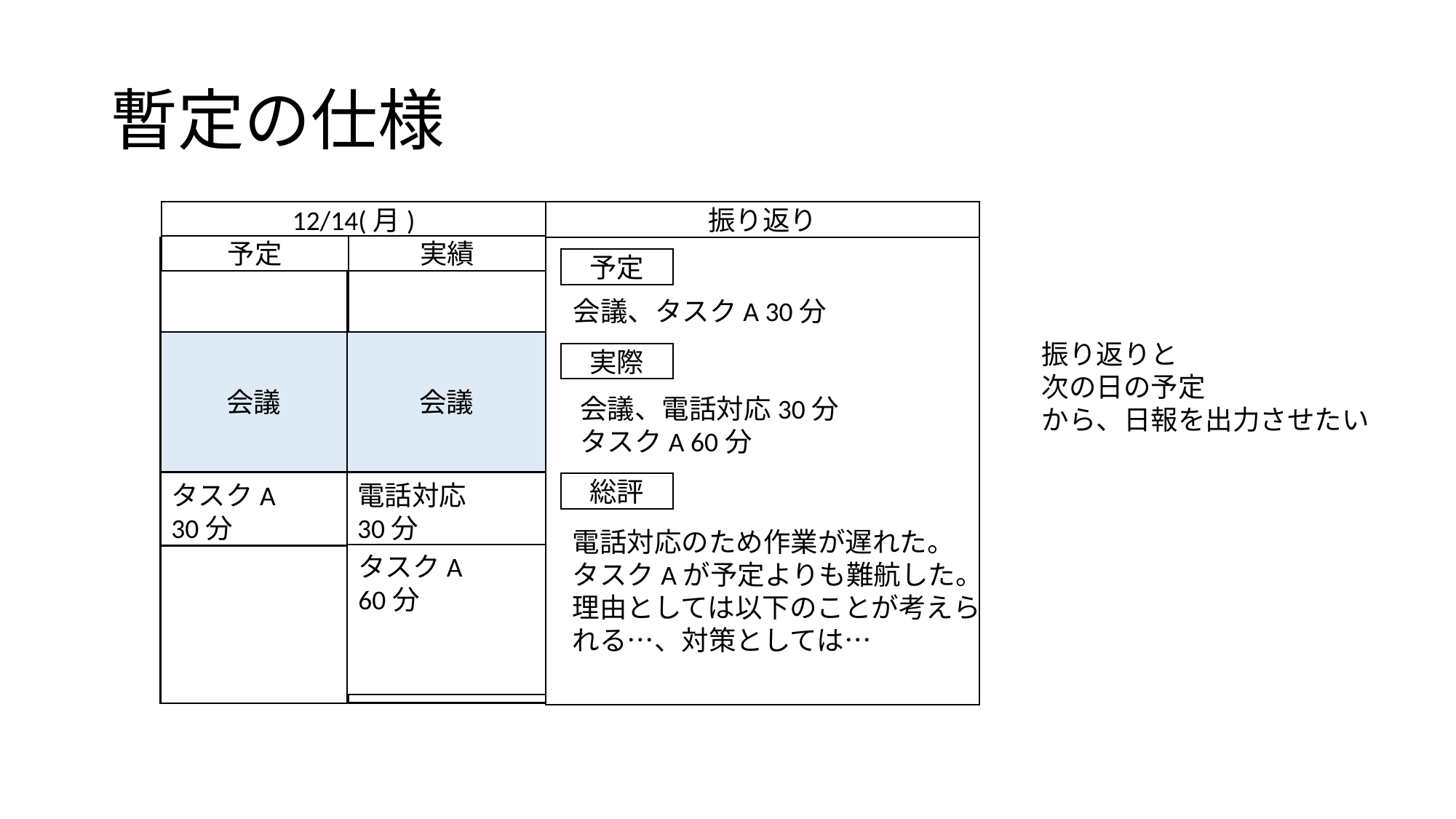

# 暫定の仕様
12/14(月)

振り返り

予定

実績

予定
会議、タスクA 30分
会議
会議
実際
会議、電話対応30分
タスクA 60分
タスクA
30分
電話対応
30分
総評
電話対応のため作業が遅れた。
タスクAが予定よりも難航した。
理由としては以下のことが考えら
れる…、対策としては…
タスクA
60分
振り返りと
次の日の予定
から、日報を出力させたい